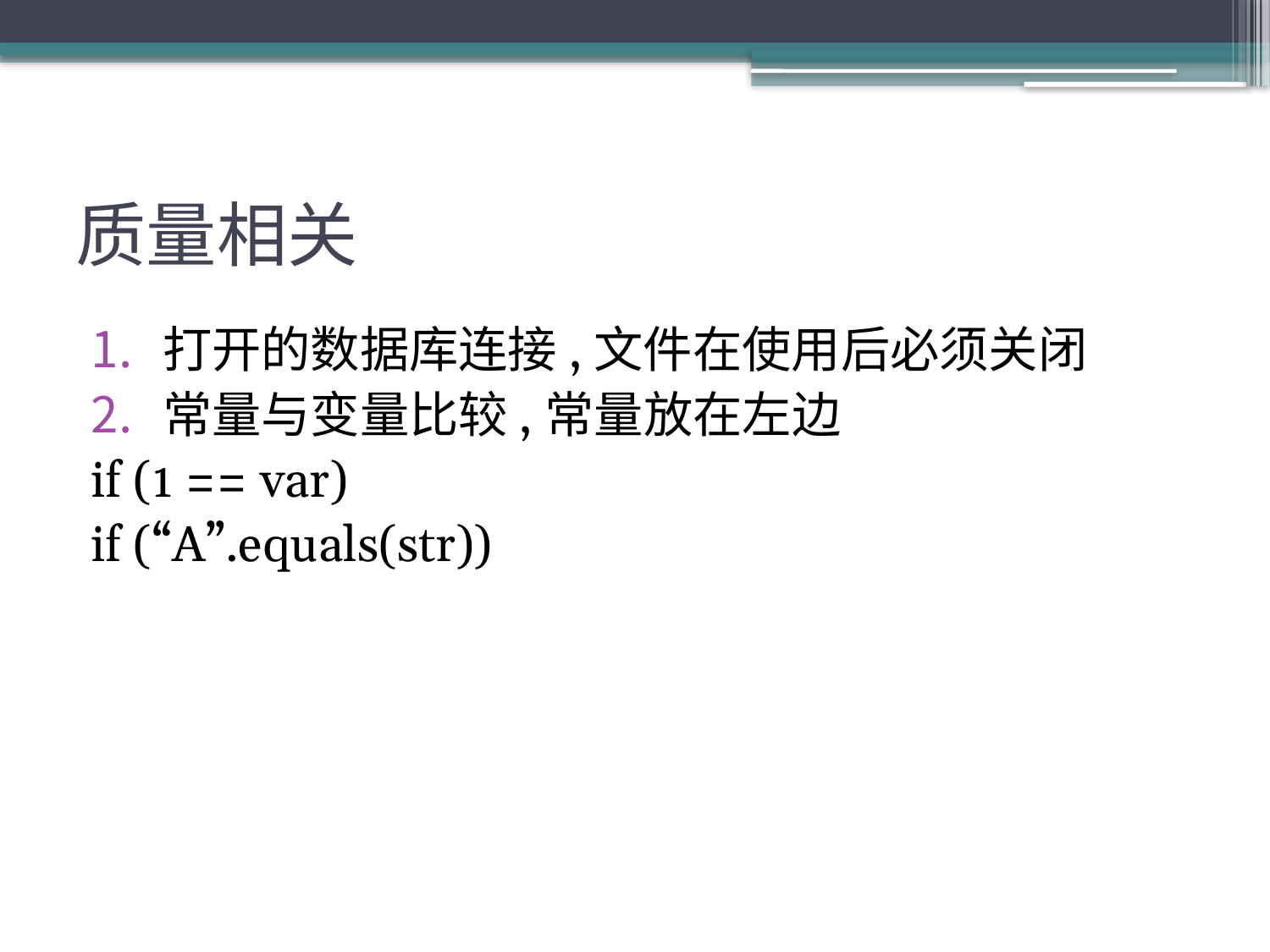

# 质量相关
打开的数据库连接,文件在使用后必须关闭
常量与变量比较,常量放在左边
if (1 == var)
if (“A”.equals(str))